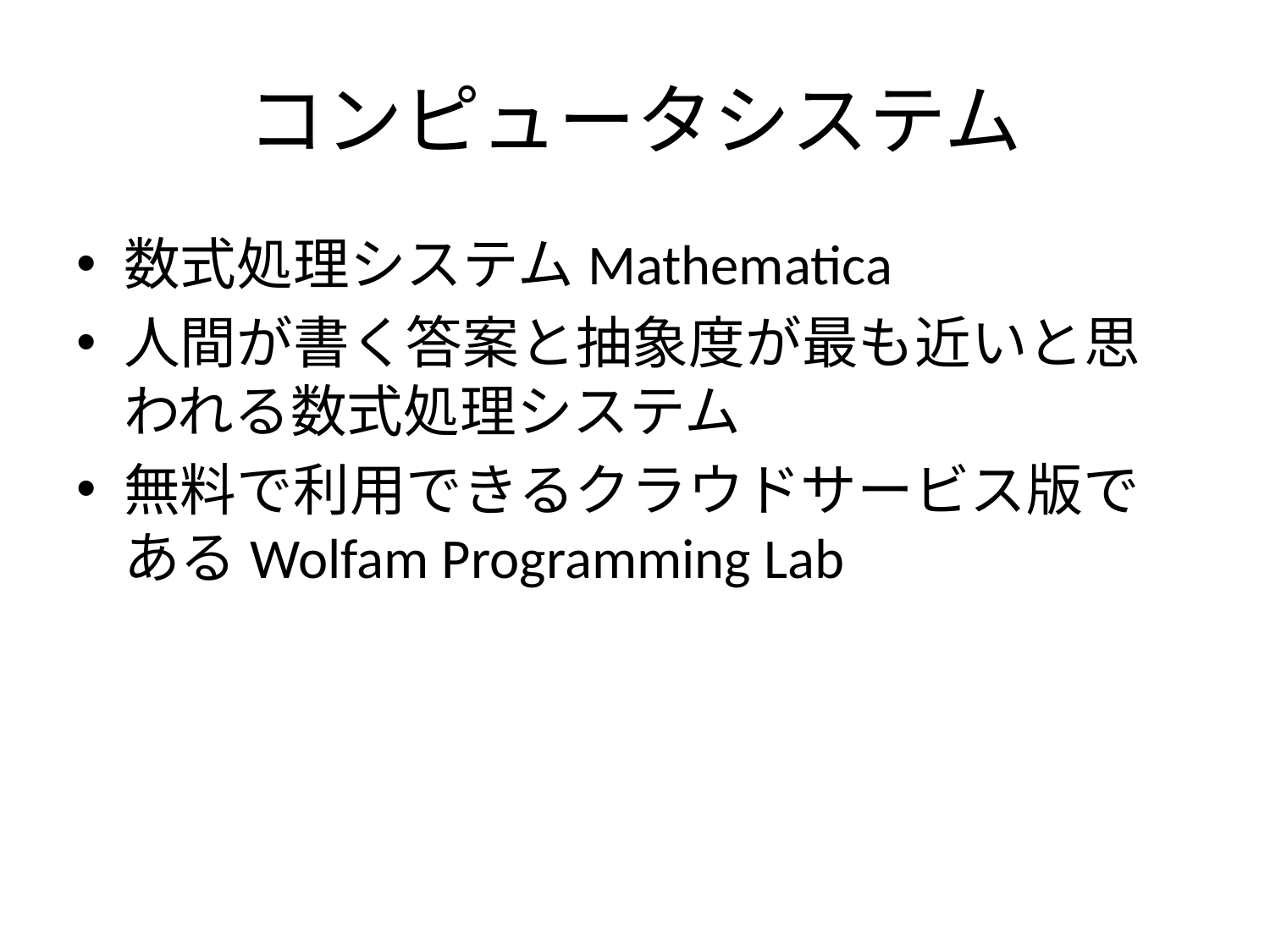

# コンピュータシステム
数式処理システムMathematica
人間が書く答案と抽象度が最も近いと思われる数式処理システム
無料で利用できるクラウドサービス版であるWolfam Programming Lab